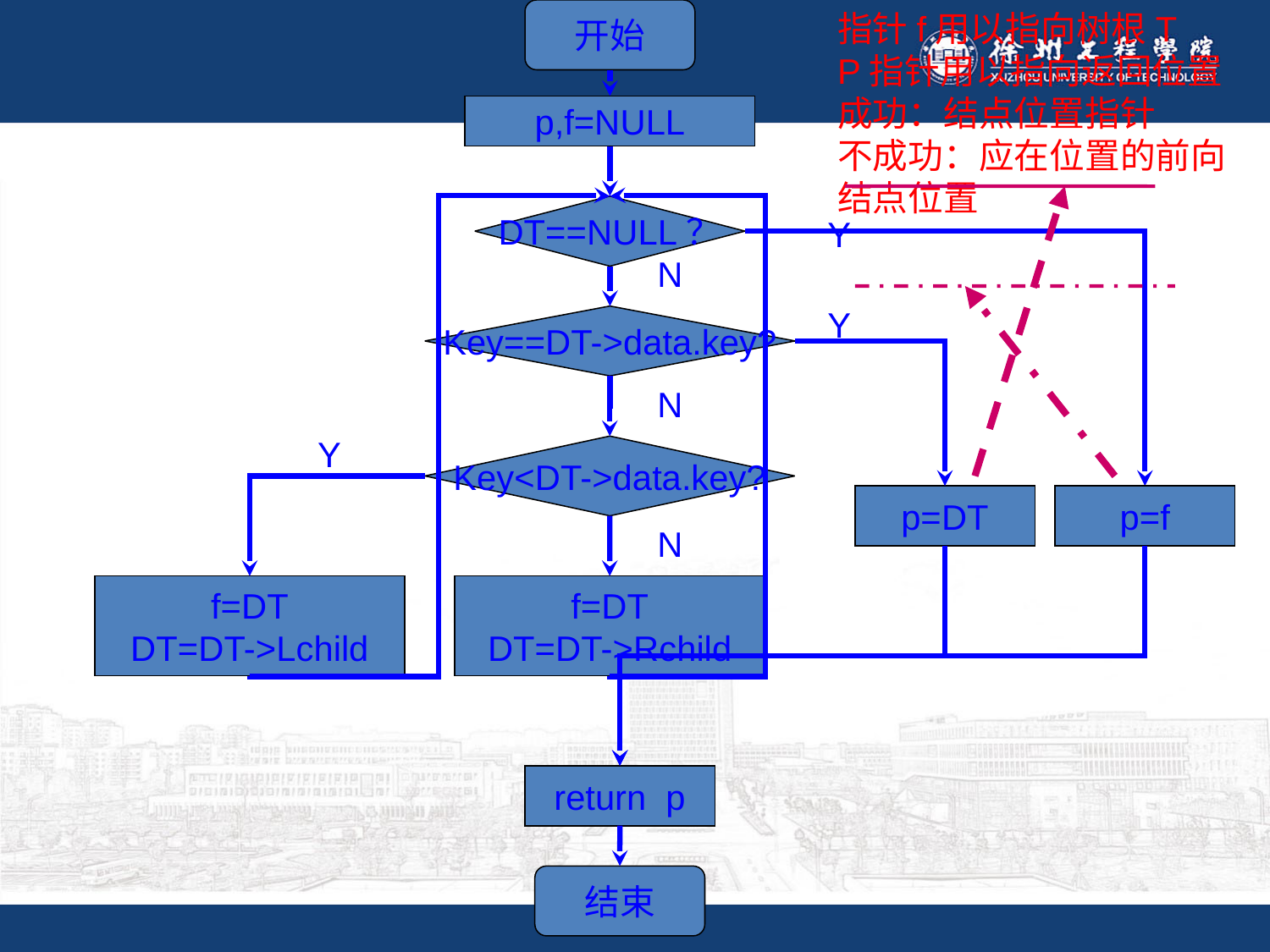

开始
指针f用以指向树根T
P指针用以指向返回位置
成功：结点位置指针
不成功：应在位置的前向结点位置
p,f=NULL

DT==NULL？
Y
N

Y
Key==DT->data.key?
N
Y
Key<DT->data.key?
p=DT
p=f
N
f=DT
DT=DT->Lchild
f=DT
DT=DT->Rchild
return  p
结束